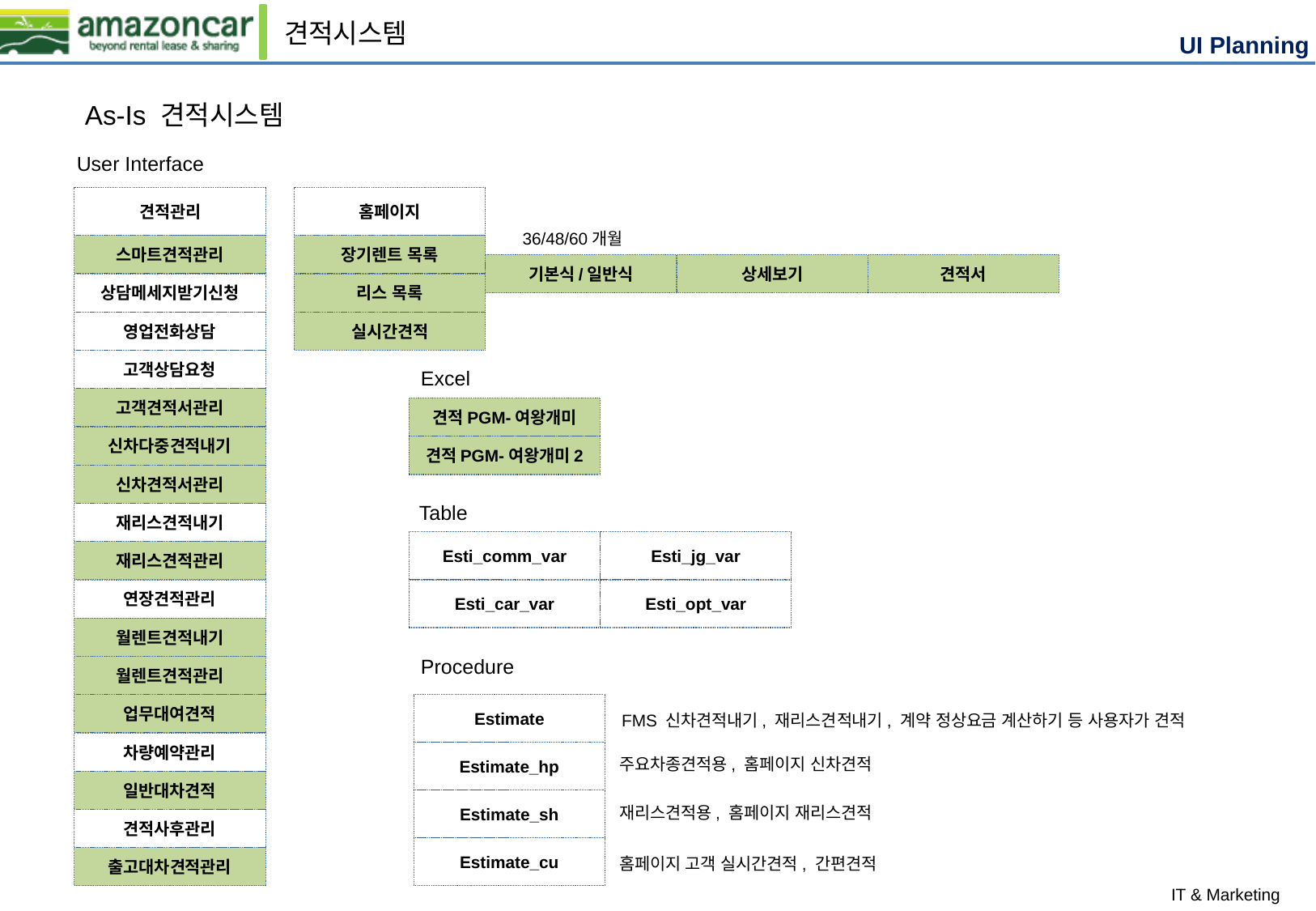

견적시스템
As-Is 견적시스템
User Interface
견적관리
홈페이지
36/48/60개월
스마트견적관리
장기렌트 목록
기본식/일반식
상세보기
견적서
상담메세지받기신청
리스 목록
영업전화상담
실시간견적
고객상담요청
Excel
고객견적서관리
견적PGM-여왕개미
신차다중견적내기
견적PGM-여왕개미2
신차견적서관리
Table
재리스견적내기
Esti_comm_var
Esti_jg_var
재리스견적관리
연장견적관리
Esti_car_var
Esti_opt_var
월렌트견적내기
Procedure
월렌트견적관리
업무대여견적
Estimate
 FMS 신차견적내기, 재리스견적내기, 계약 정상요금 계산하기 등 사용자가 견적
차량예약관리
Estimate_hp
주요차종견적용, 홈페이지 신차견적
일반대차견적
Estimate_sh
재리스견적용, 홈페이지 재리스견적
견적사후관리
Estimate_cu
출고대차견적관리
홈페이지 고객 실시간견적, 간편견적